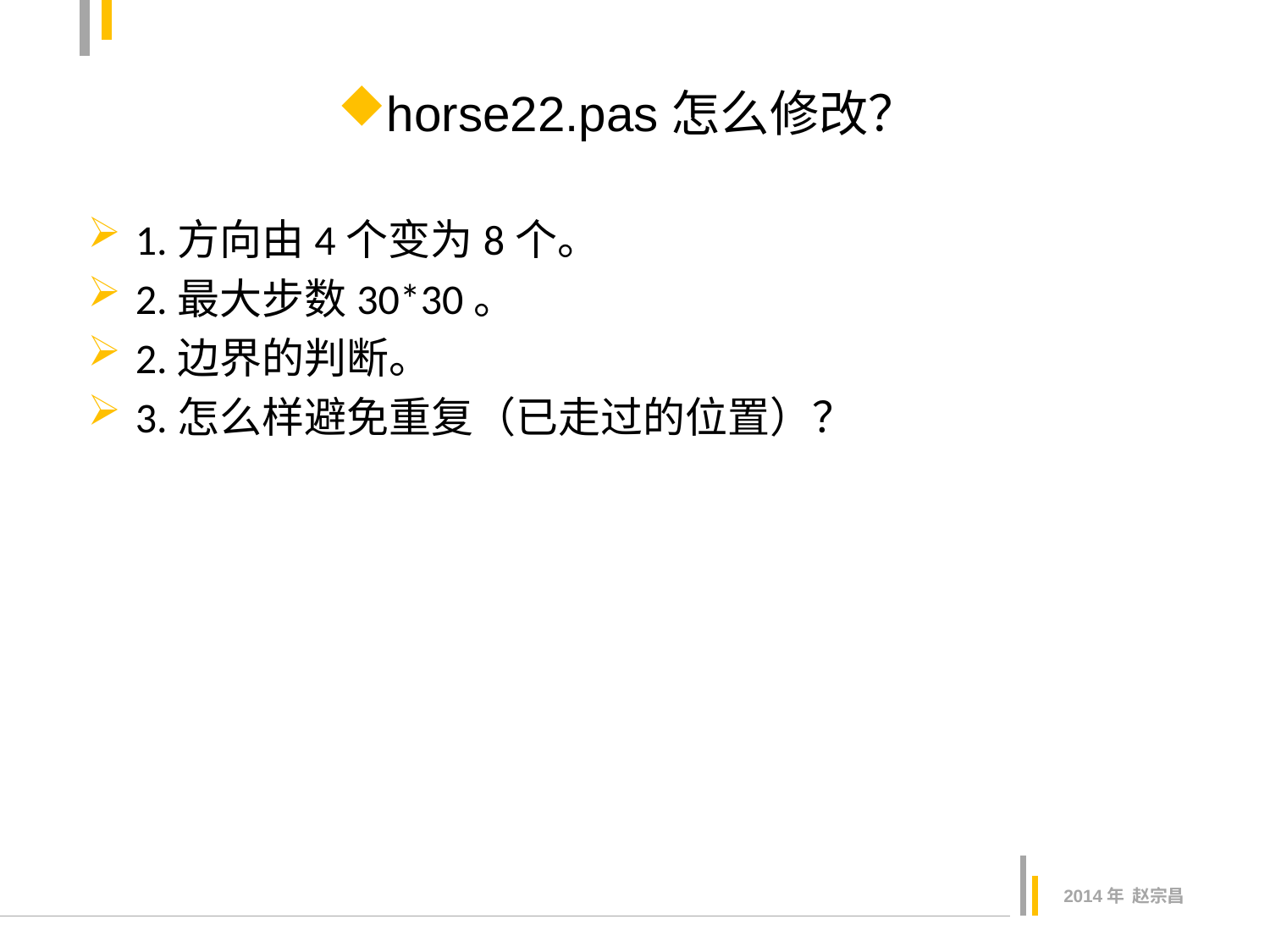

horse22.pas怎么修改？
1.方向由4个变为8个。
2.最大步数30*30。
2.边界的判断。
3.怎么样避免重复（已走过的位置）？